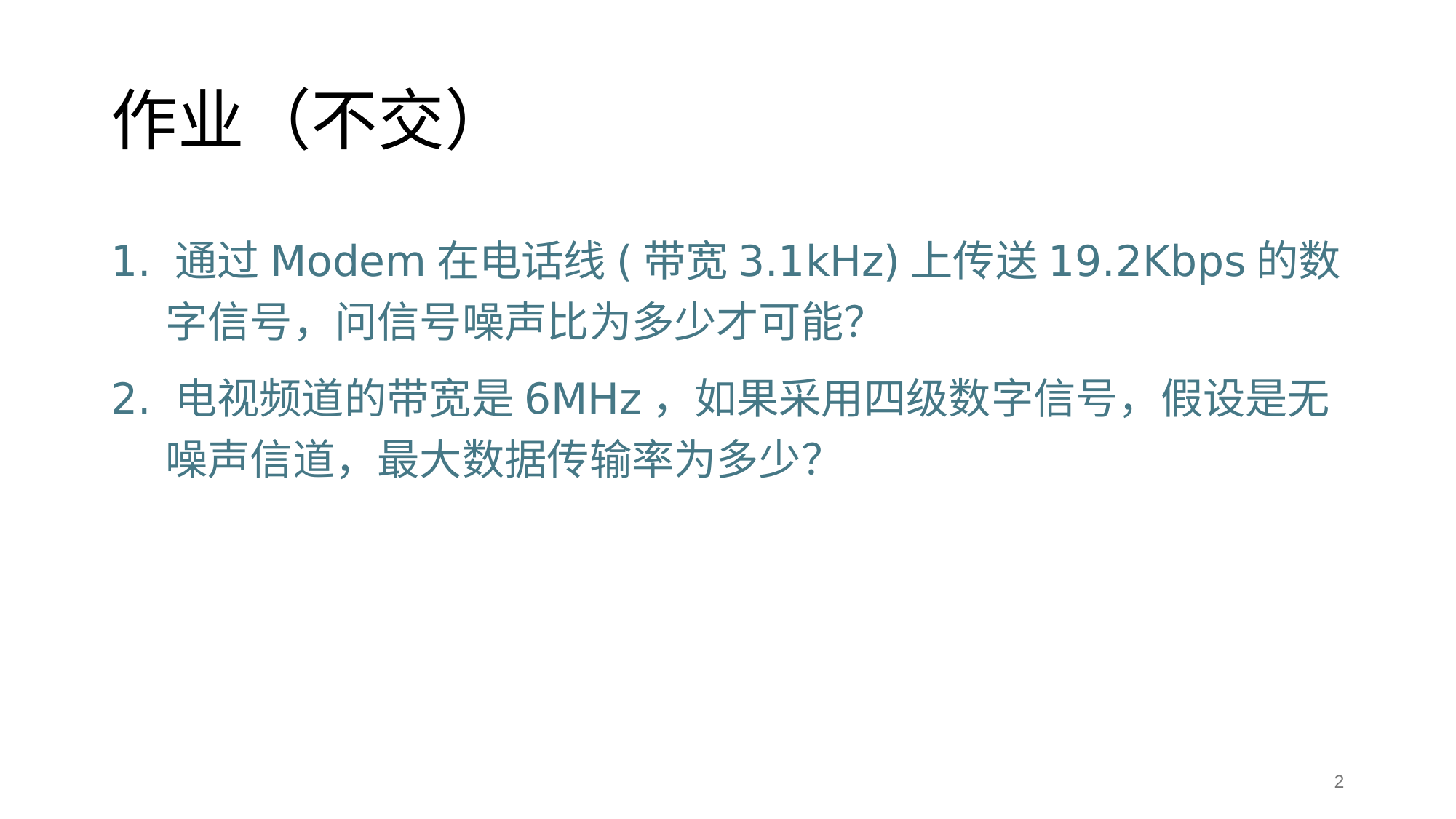

# 作业（不交）
1. 通过Modem在电话线(带宽3.1kHz)上传送19.2Kbps的数字信号，问信号噪声比为多少才可能？
2. 电视频道的带宽是6MHz，如果采用四级数字信号，假设是无噪声信道，最大数据传输率为多少？

2